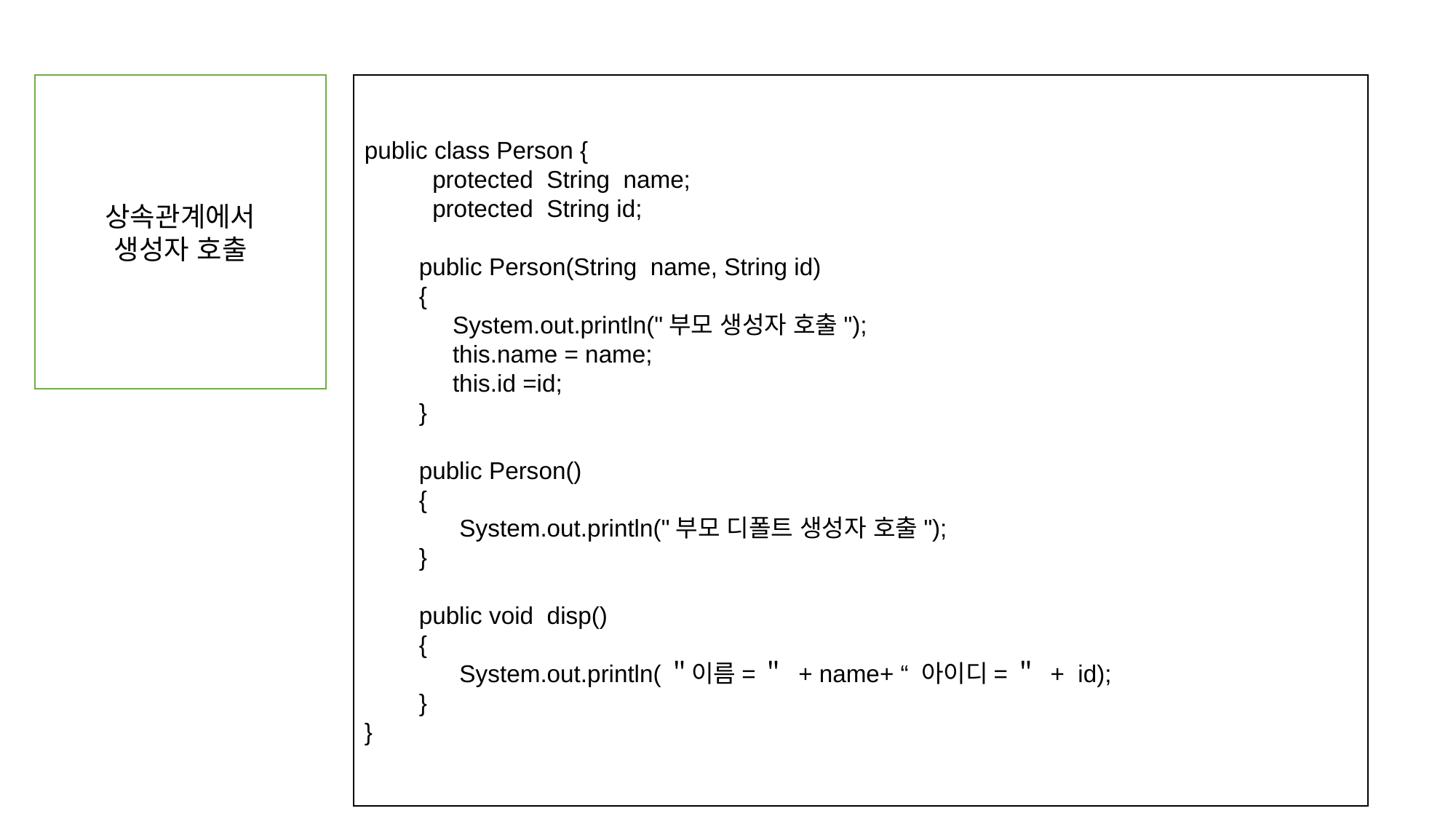

상속관계에서
생성자 호출
public class Person {
  protected  String  name;
  protected  String id;

public Person(String  name, String id)
{
     System.out.println("부모 생성자 호출");
     this.name = name;
     this.id =id;
}

public Person()
{
      System.out.println("부모 디폴트 생성자 호출");
}

public void  disp()
{
      System.out.println(＂이름=＂ + name+ “ 아이디=＂ +  id);
}
}